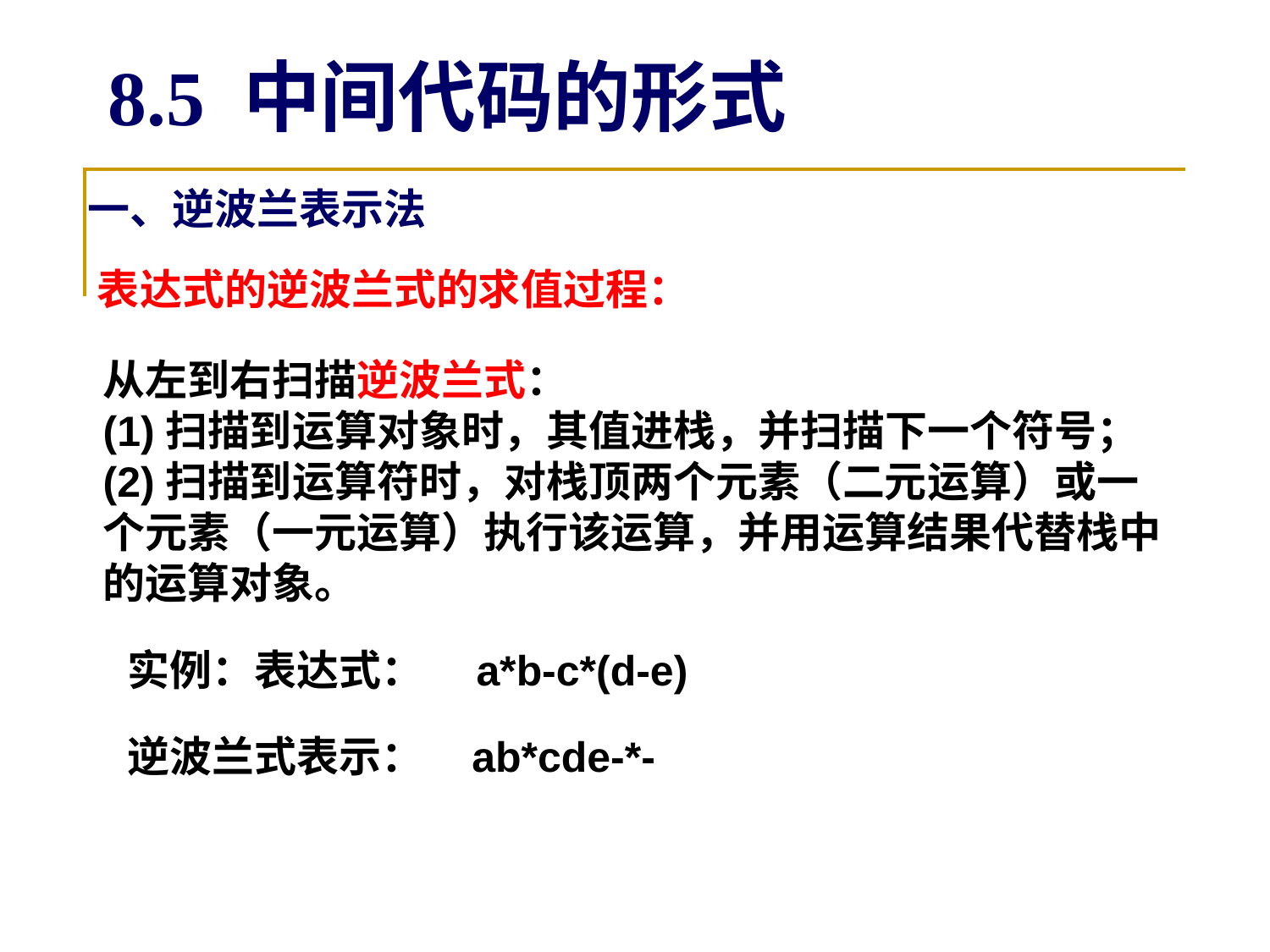

8.5 中间代码的形式
一、逆波兰表示法
表达式的逆波兰式的求值过程：
从左到右扫描逆波兰式：
(1)扫描到运算对象时，其值进栈，并扫描下一个符号；
(2)扫描到运算符时，对栈顶两个元素（二元运算）或一个元素（一元运算）执行该运算，并用运算结果代替栈中的运算对象。
实例：表达式：　a*b-c*(d-e)
逆波兰式表示：    ab*cde-*-
61